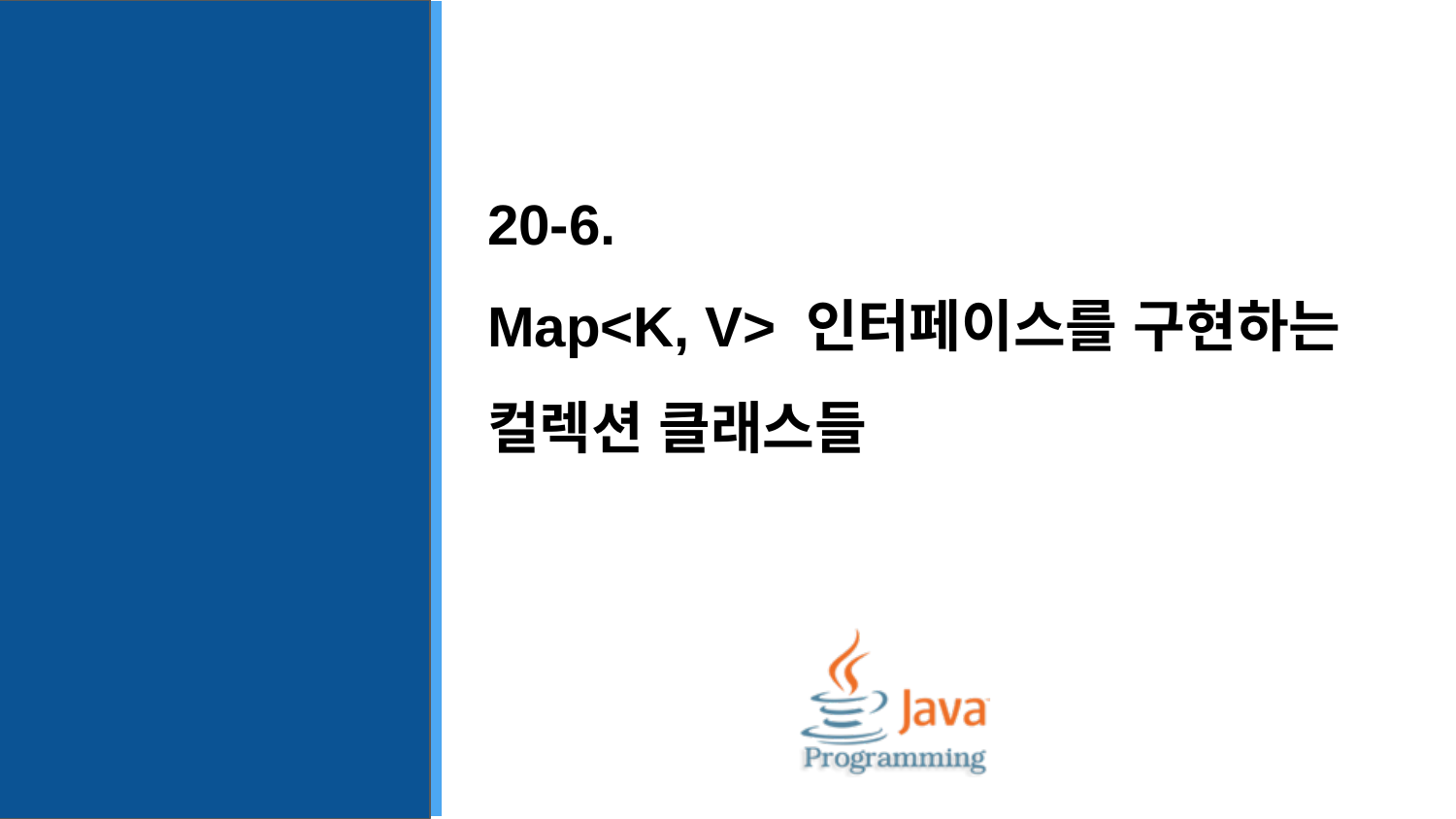

# 20-6.
Map<K, V> 인터페이스를 구현하는 컬렉션 클래스들